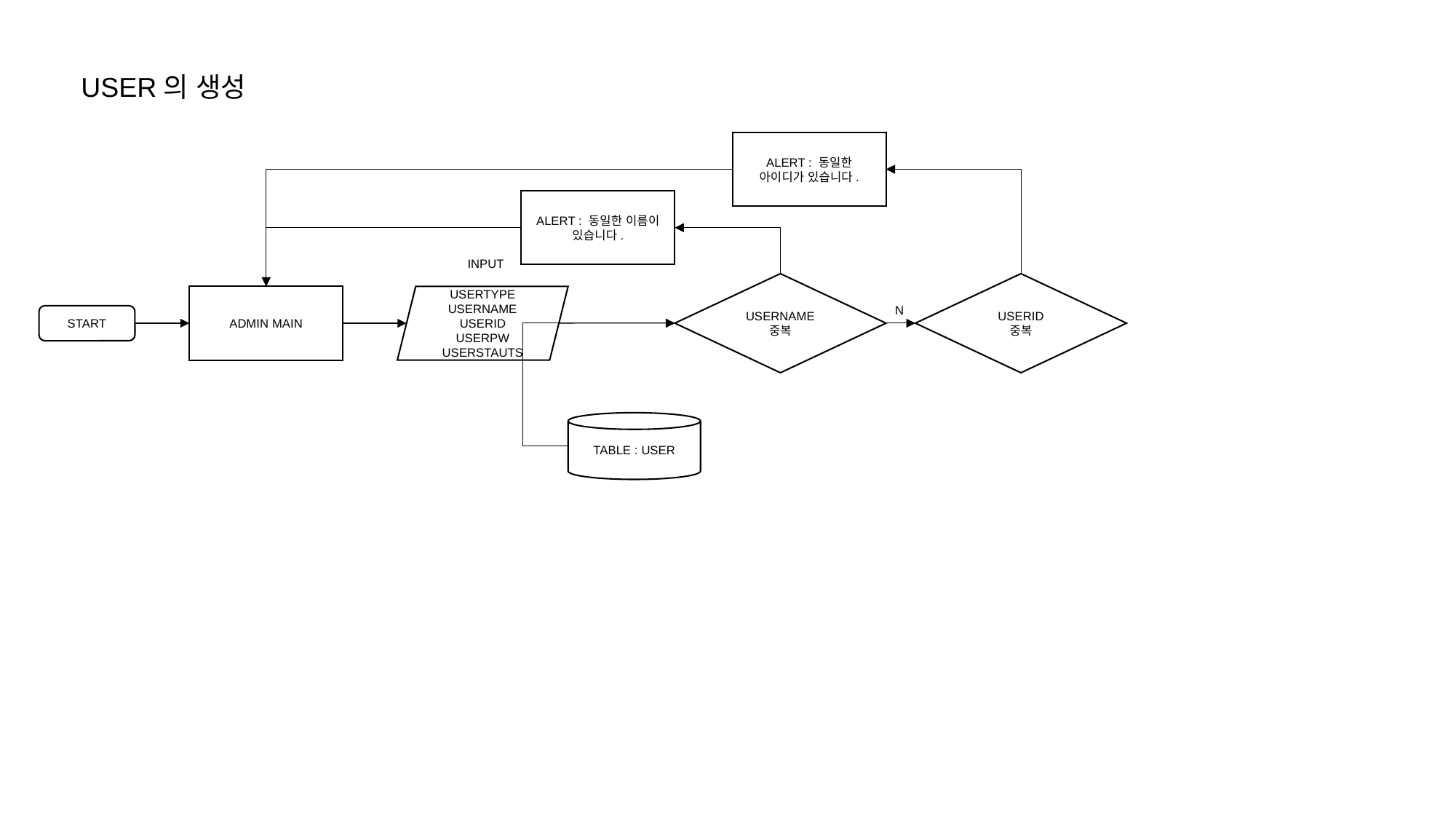

USER의 생성
ALERT : 동일한 아이디가 있습니다.
ALERT : 동일한 이름이 있습니다.
INPUT
USERNAME
중복
USERID
중복
ADMIN MAIN
USERTYPE
USERNAME
USERID
USERPW
USERSTAUTS
N
START
TABLE : USER